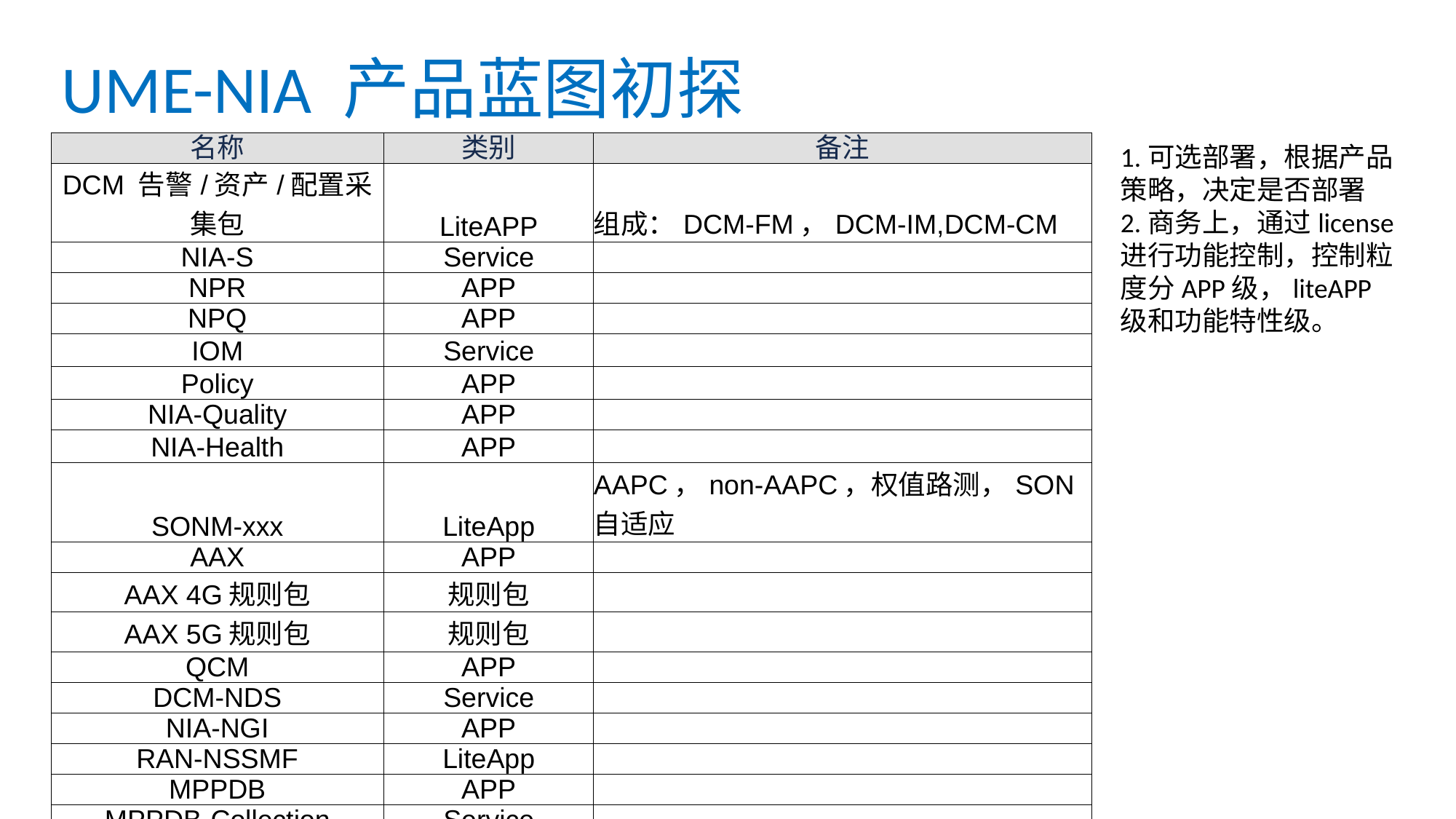

# UME-NIA 产品蓝图初探
| 名称 | 类别 | 备注 |
| --- | --- | --- |
| DCM 告警/资产/配置采集包 | LiteAPP | 组成：DCM-FM，DCM-IM,DCM-CM |
| NIA-S | Service |  |
| NPR | APP |  |
| NPQ | APP |  |
| IOM | Service |  |
| Policy | APP |  |
| NIA-Quality | APP |  |
| NIA-Health | APP |  |
| SONM-xxx | LiteApp | AAPC，non-AAPC，权值路测，SON自适应 |
| AAX | APP |  |
| AAX 4G规则包 | 规则包 |  |
| AAX 5G规则包 | 规则包 |  |
| QCM | APP |  |
| DCM-NDS | Service |  |
| NIA-NGI | APP |  |
| RAN-NSSMF | LiteApp |  |
| MPPDB | APP |  |
| MPPDB-Collection | Service |  |
1.可选部署，根据产品策略，决定是否部署
2.商务上，通过license进行功能控制，控制粒度分APP级，liteAPP级和功能特性级。